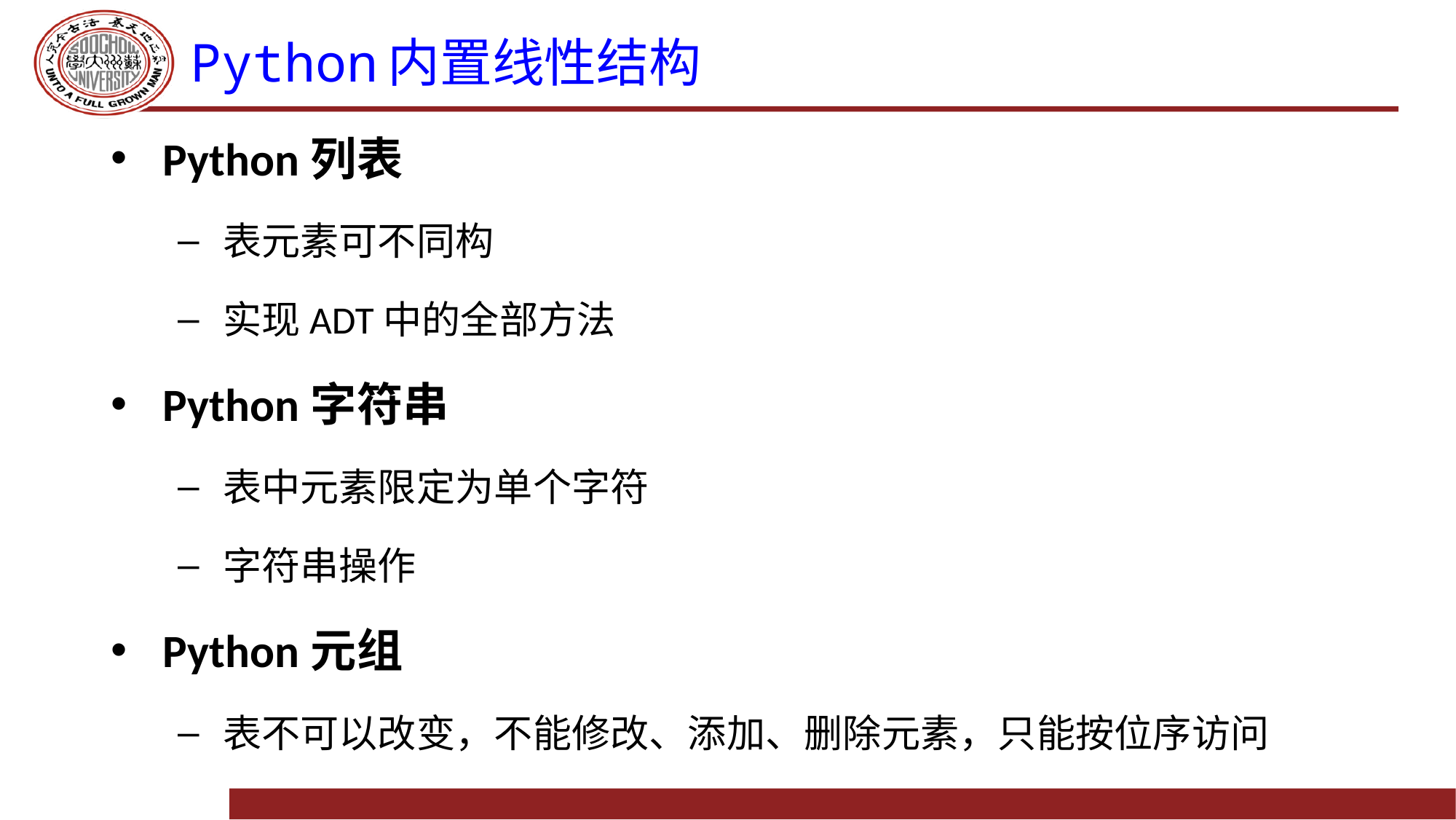

# Python内置线性结构
Python列表
表元素可不同构
实现ADT中的全部方法
Python字符串
表中元素限定为单个字符
字符串操作
Python元组
表不可以改变，不能修改、添加、删除元素，只能按位序访问